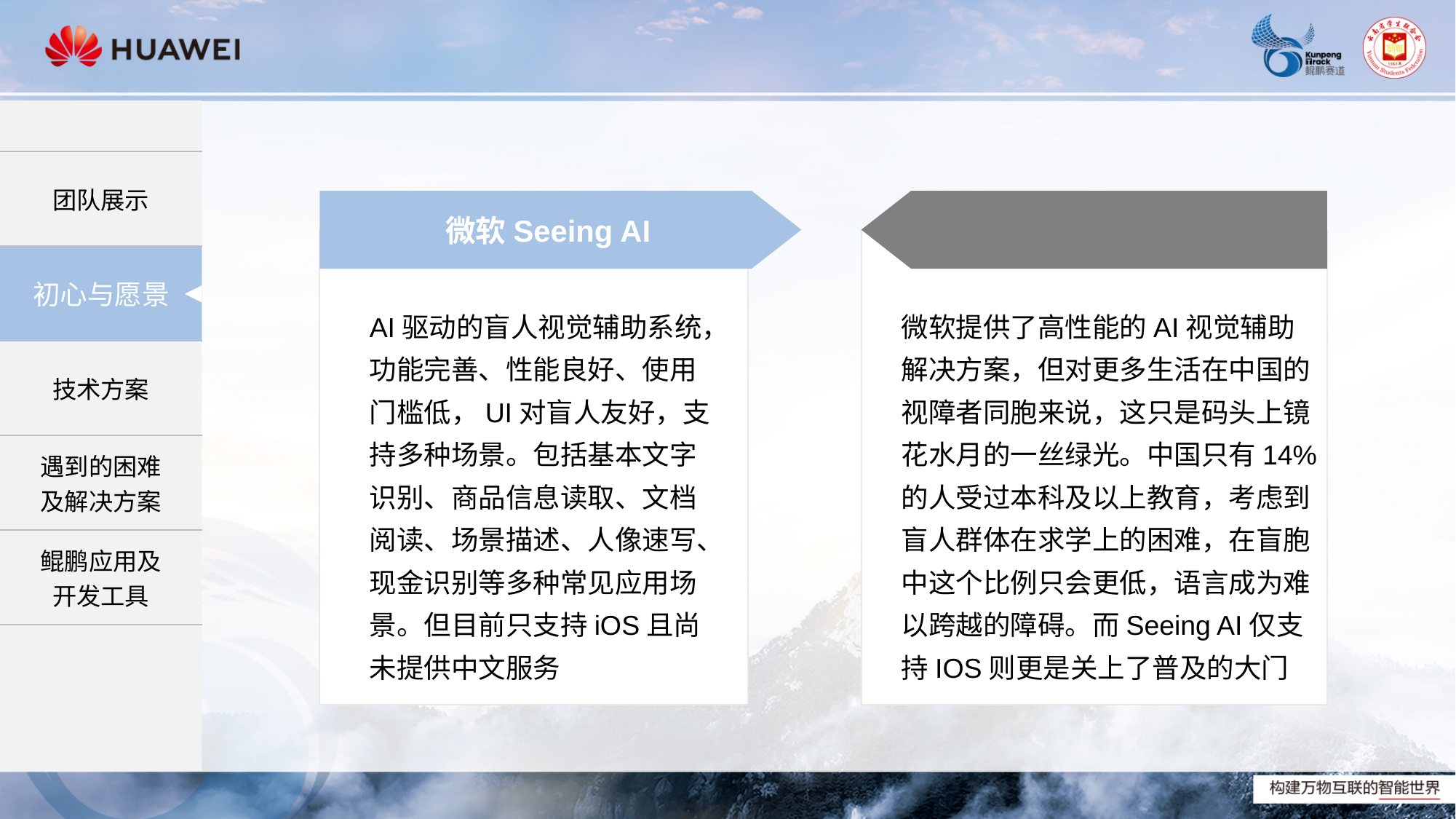

微软Seeing AI

AI驱动的盲人视觉辅助系统，功能完善、性能良好、使用门槛低，UI对盲人友好，支持多种场景。包括基本文字识别、商品信息读取、文档阅读、场景描述、人像速写、现金识别等多种常见应用场景。但目前只支持iOS且尚未提供中文服务
微软提供了高性能的AI视觉辅助解决方案，但对更多生活在中国的视障者同胞来说，这只是码头上镜花水月的一丝绿光。中国只有14%的人受过本科及以上教育，考虑到盲人群体在求学上的困难，在盲胞中这个比例只会更低，语言成为难以跨越的障碍。而Seeing AI仅支持IOS则更是关上了普及的大门